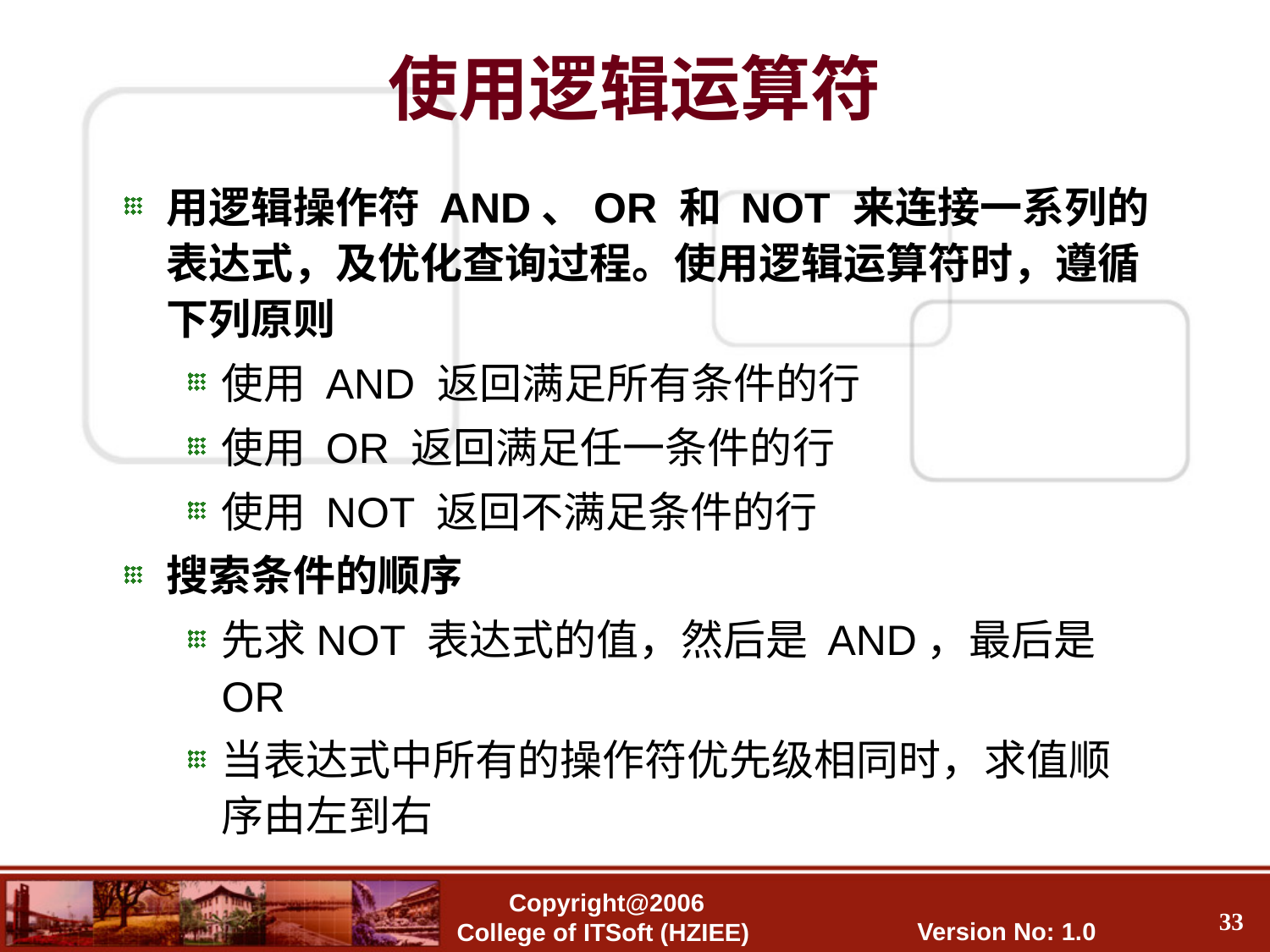

使用逻辑运算符
用逻辑操作符 AND、OR 和 NOT 来连接一系列的表达式，及优化查询过程。使用逻辑运算符时，遵循下列原则
使用 AND 返回满足所有条件的行
使用 OR 返回满足任一条件的行
使用 NOT 返回不满足条件的行
搜索条件的顺序
先求NOT 表达式的值，然后是 AND，最后是 OR
当表达式中所有的操作符优先级相同时，求值顺序由左到右